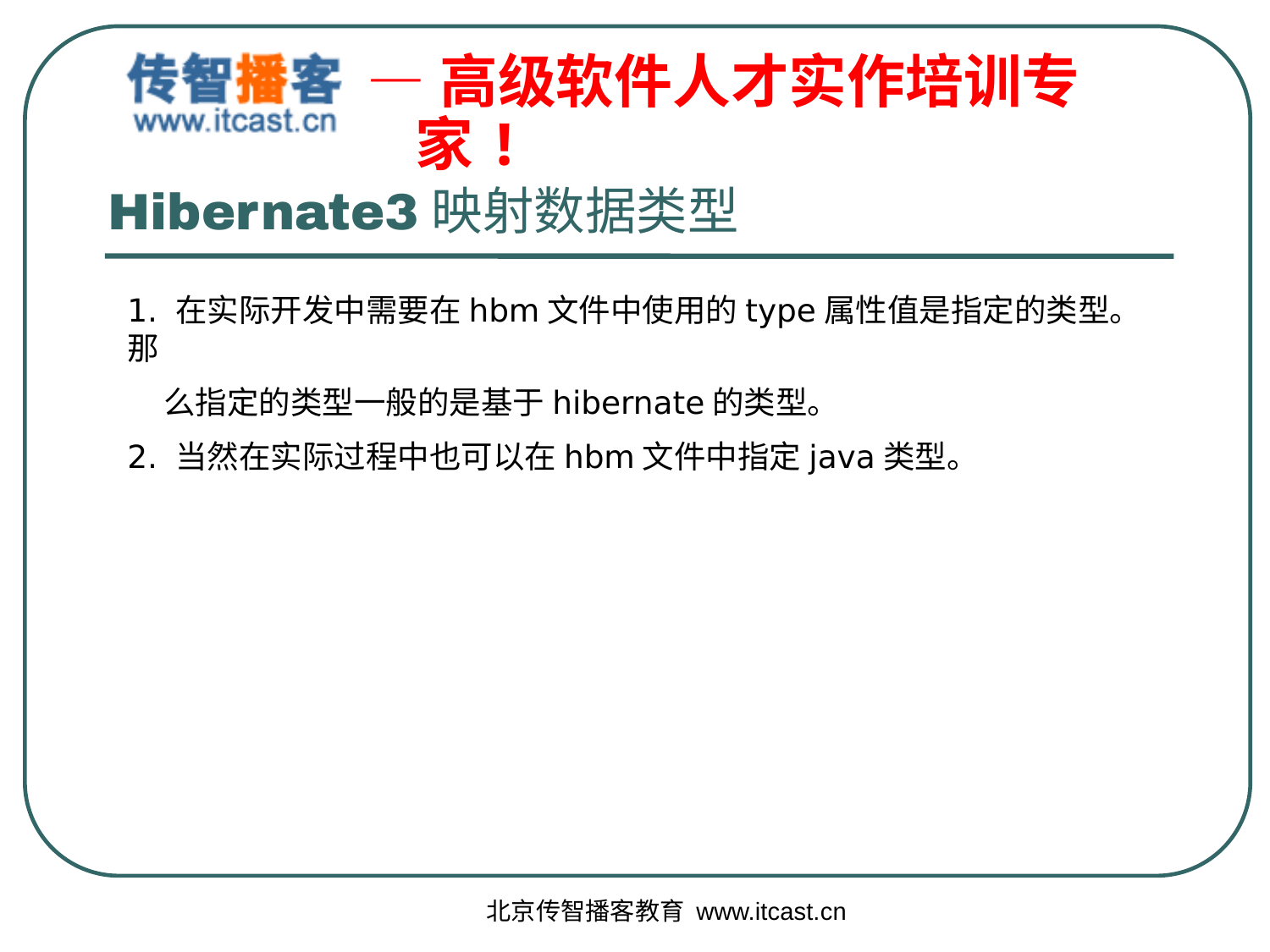

# Hibernate3映射数据类型
1. 在实际开发中需要在hbm文件中使用的type属性值是指定的类型。那
    么指定的类型一般的是基于hibernate的类型。
2. 当然在实际过程中也可以在hbm文件中指定java类型。
北京传智播客教育 www.itcast.cn